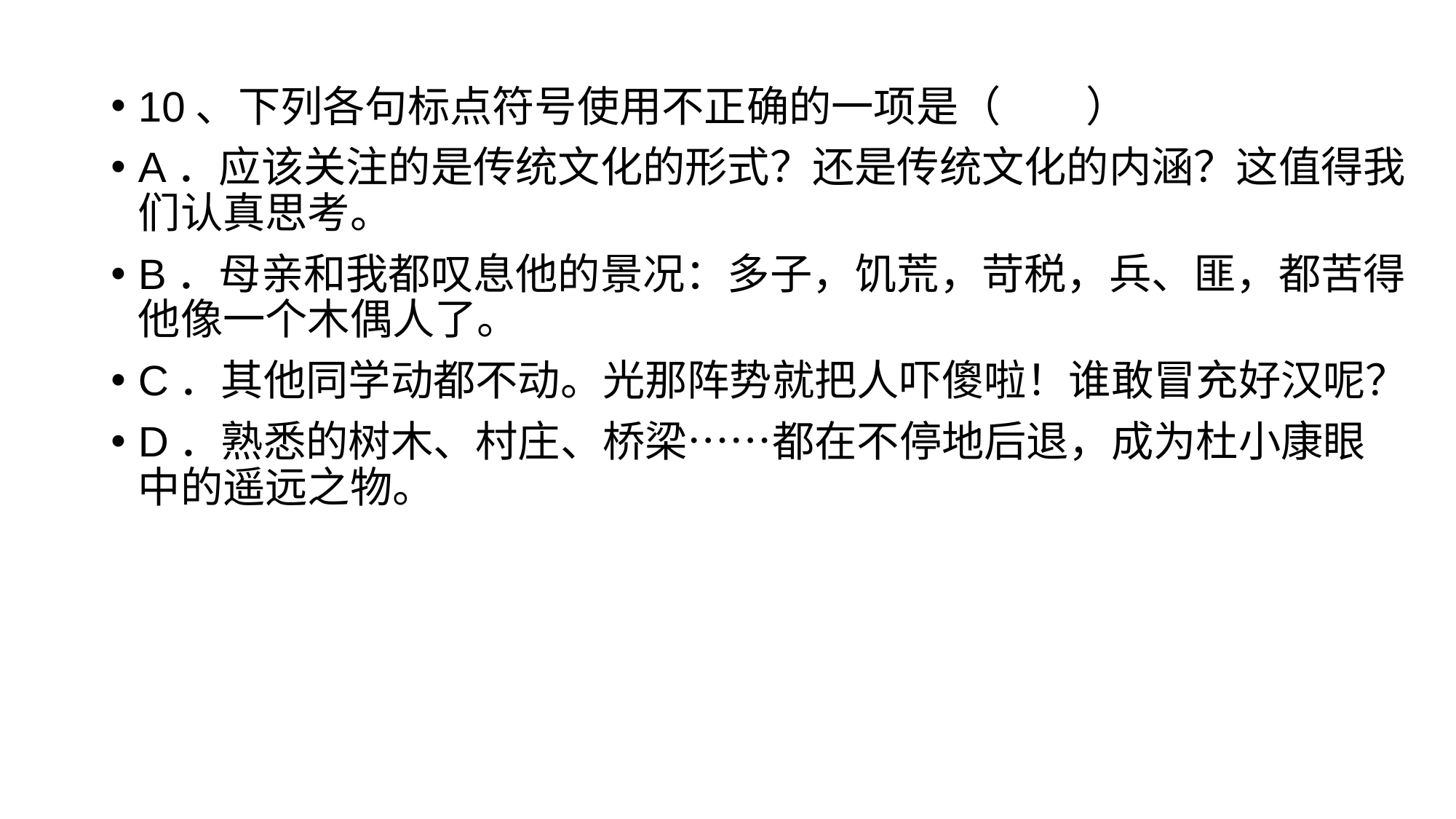

10、下列各句标点符号使用不正确的一项是（　　）
A．应该关注的是传统文化的形式？还是传统文化的内涵？这值得我们认真思考。
B．母亲和我都叹息他的景况：多子，饥荒，苛税，兵、匪，都苦得他像一个木偶人了。
C．其他同学动都不动。光那阵势就把人吓傻啦！谁敢冒充好汉呢？
D．熟悉的树木、村庄、桥梁……都在不停地后退，成为杜小康眼中的遥远之物。